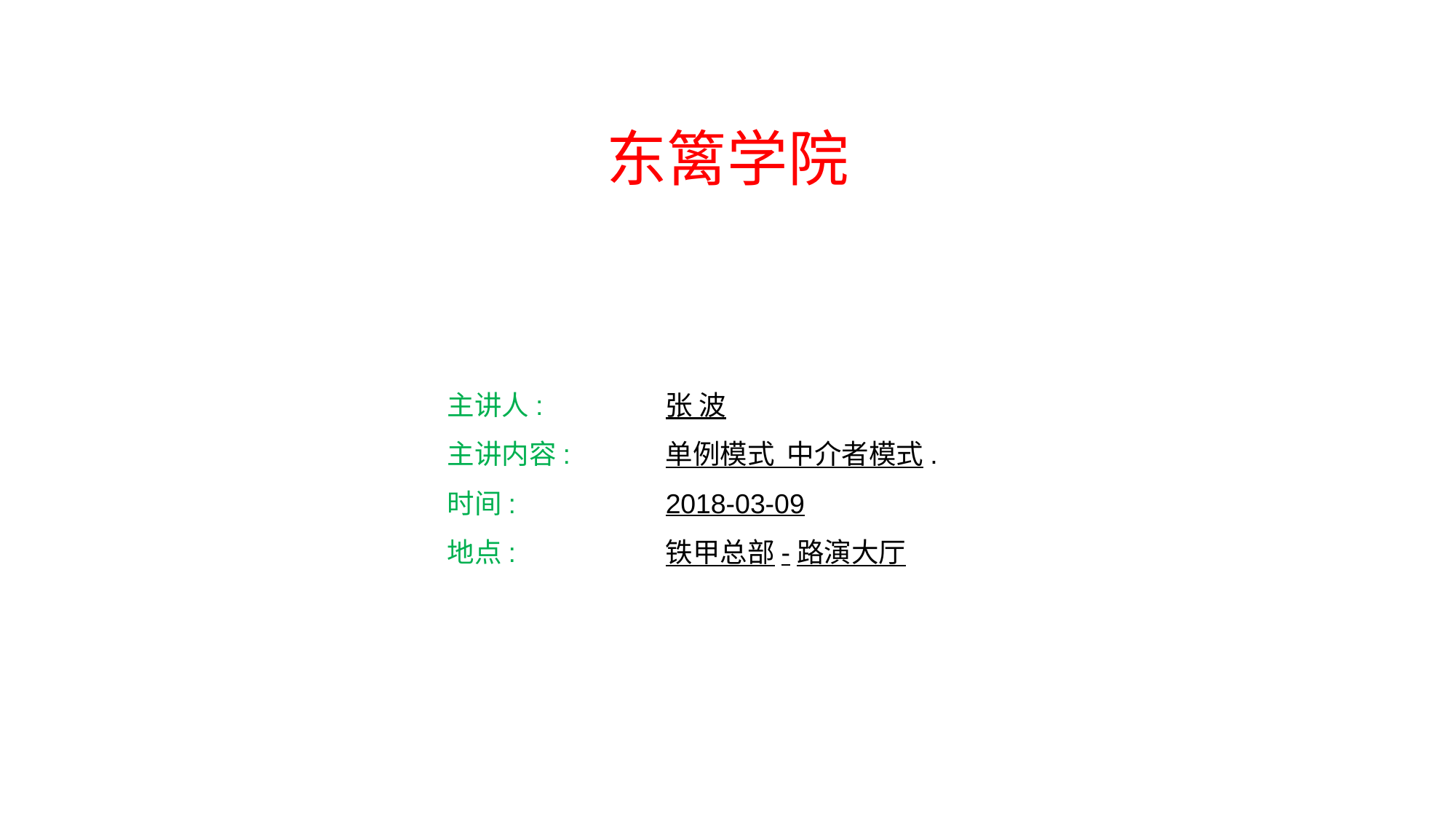

东篱学院

				主讲人: 		张 波
				主讲内容: 	单例模式  中介者模式.
				时间: 		2018-03-09
				地点:		铁甲总部-路演大厅